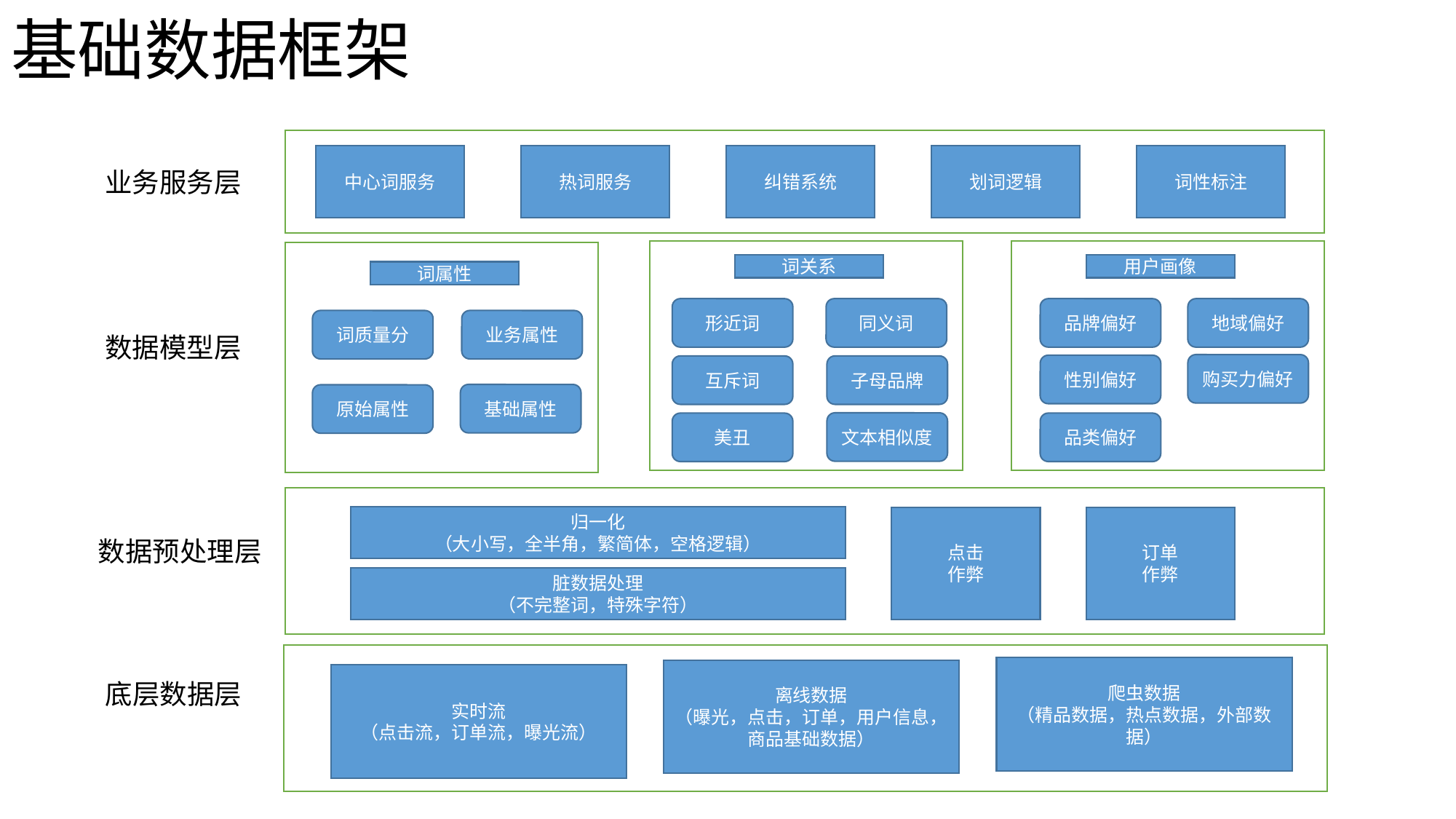

# 基础数据框架

中心词服务
热词服务
纠错系统
划词逻辑
词性标注
业务服务层

词关系
用户画像
词属性
同义词
形近词
品牌偏好
地域偏好
词质量分
业务属性
数据模型层
购买力偏好
性别偏好
子母品牌
互斥词
基础属性
原始属性
文本相似度
美丑
品类偏好

归一化
（大小写，全半角，繁简体，空格逻辑）
点击
作弊
订单
作弊
数据预处理层
脏数据处理
（不完整词，特殊字符）

爬虫数据
（精品数据，热点数据，外部数据）
离线数据
（曝光，点击，订单，用户信息，商品基础数据）
实时流
（点击流，订单流，曝光流）
底层数据层